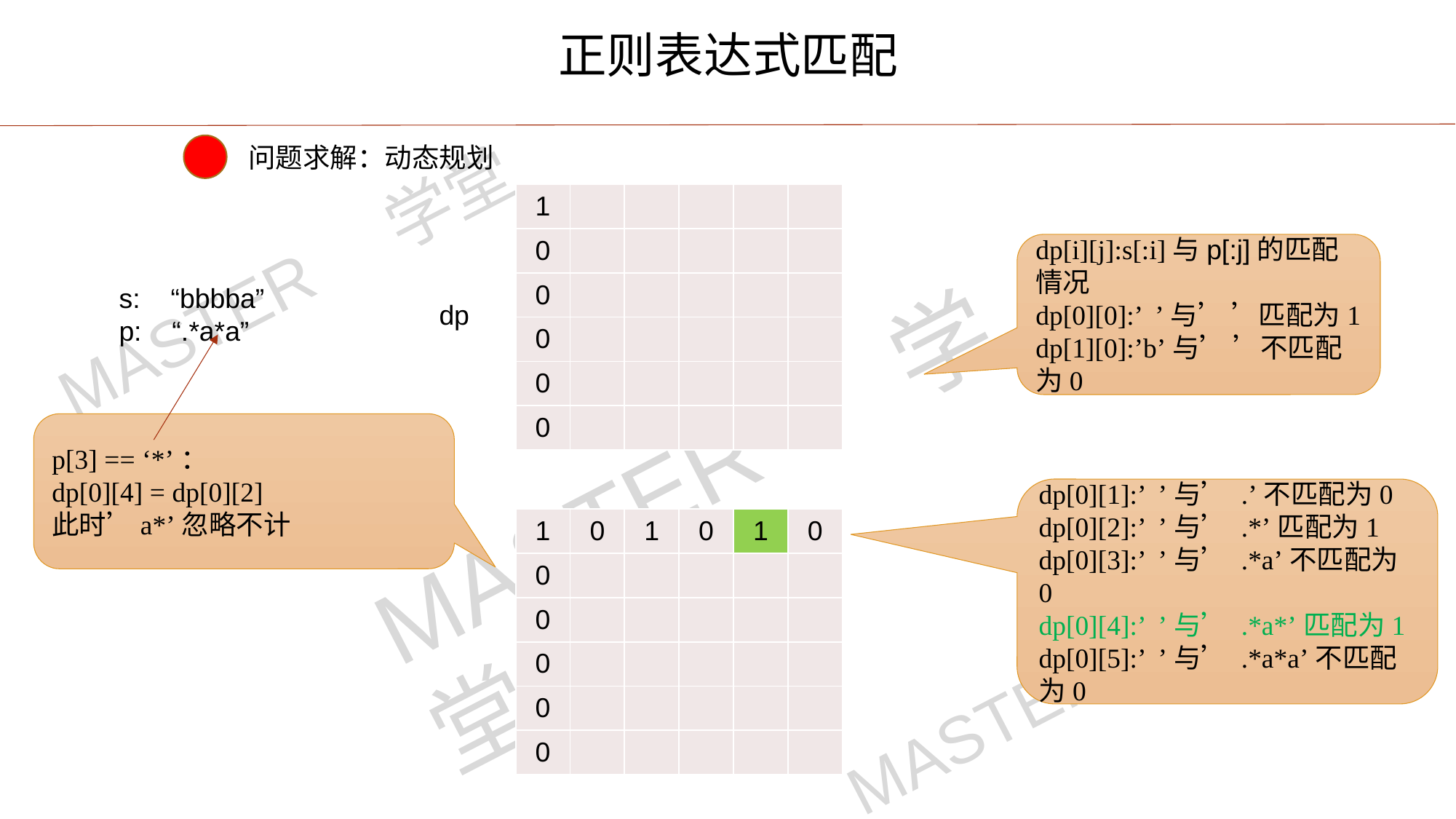

正则表达式匹配
问题求解：动态规划

| 1 |  |  |  |  |  |
| --- | --- | --- | --- | --- | --- |
| 0 |  |  |  |  |  |
| 0 |  |  |  |  |  |
| 0 |  |  |  |  |  |
| 0 |  |  |  |  |  |
| 0 |  |  |  |  |  |
dp[i][j]:s[:i]与p[:j]的匹配情况
dp[0][0]:’  ’与’ ’匹配为1
dp[1][0]:’b’与’ ’不匹配为0
s:    “bbbba”
p:    “.*a*a”
dp
p[3] == ‘*’：
dp[0][4] = dp[0][2]
此时’a*’忽略不计
dp[0][1]:’  ’与’ .’不匹配为0
dp[0][2]:’  ’与’ .*’匹配为1
dp[0][3]:’  ’与’ .*a’不匹配为0
dp[0][4]:’  ’与’ .*a*’匹配为1
dp[0][5]:’  ’与’ .*a*a’不匹配为0
| 1 | 0 | 1 | 0 | 1 | 0 |
| --- | --- | --- | --- | --- | --- |
| 0 |  |  |  |  |  |
| 0 |  |  |  |  |  |
| 0 |  |  |  |  |  |
| 0 |  |  |  |  |  |
| 0 |  |  |  |  |  |